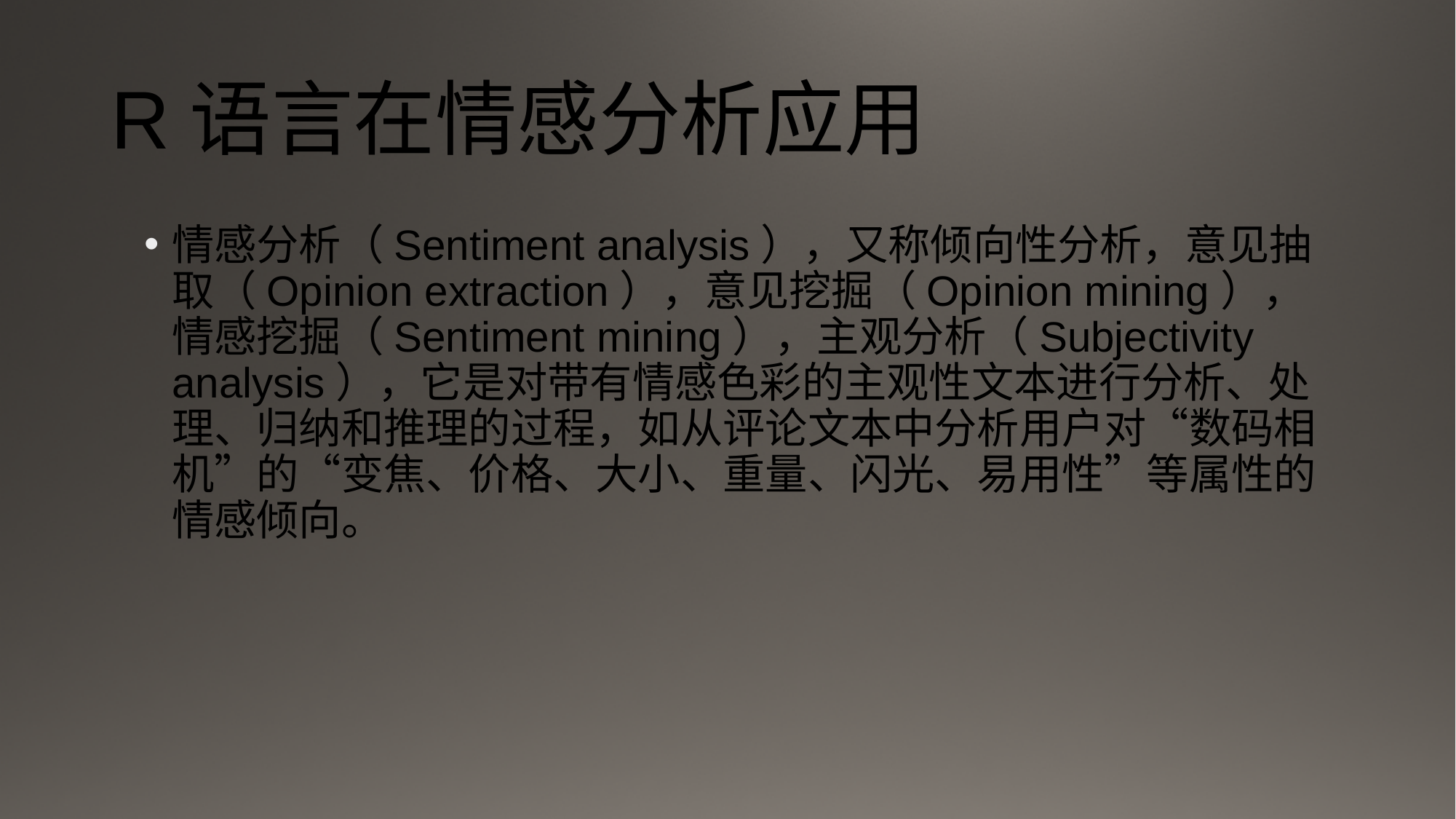

# R语言在情感分析应用
情感分析（Sentiment analysis），又称倾向性分析，意见抽取（Opinion extraction），意见挖掘（Opinion mining），情感挖掘（Sentiment mining），主观分析（Subjectivity analysis），它是对带有情感色彩的主观性文本进行分析、处理、归纳和推理的过程，如从评论文本中分析用户对“数码相机”的“变焦、价格、大小、重量、闪光、易用性”等属性的情感倾向。